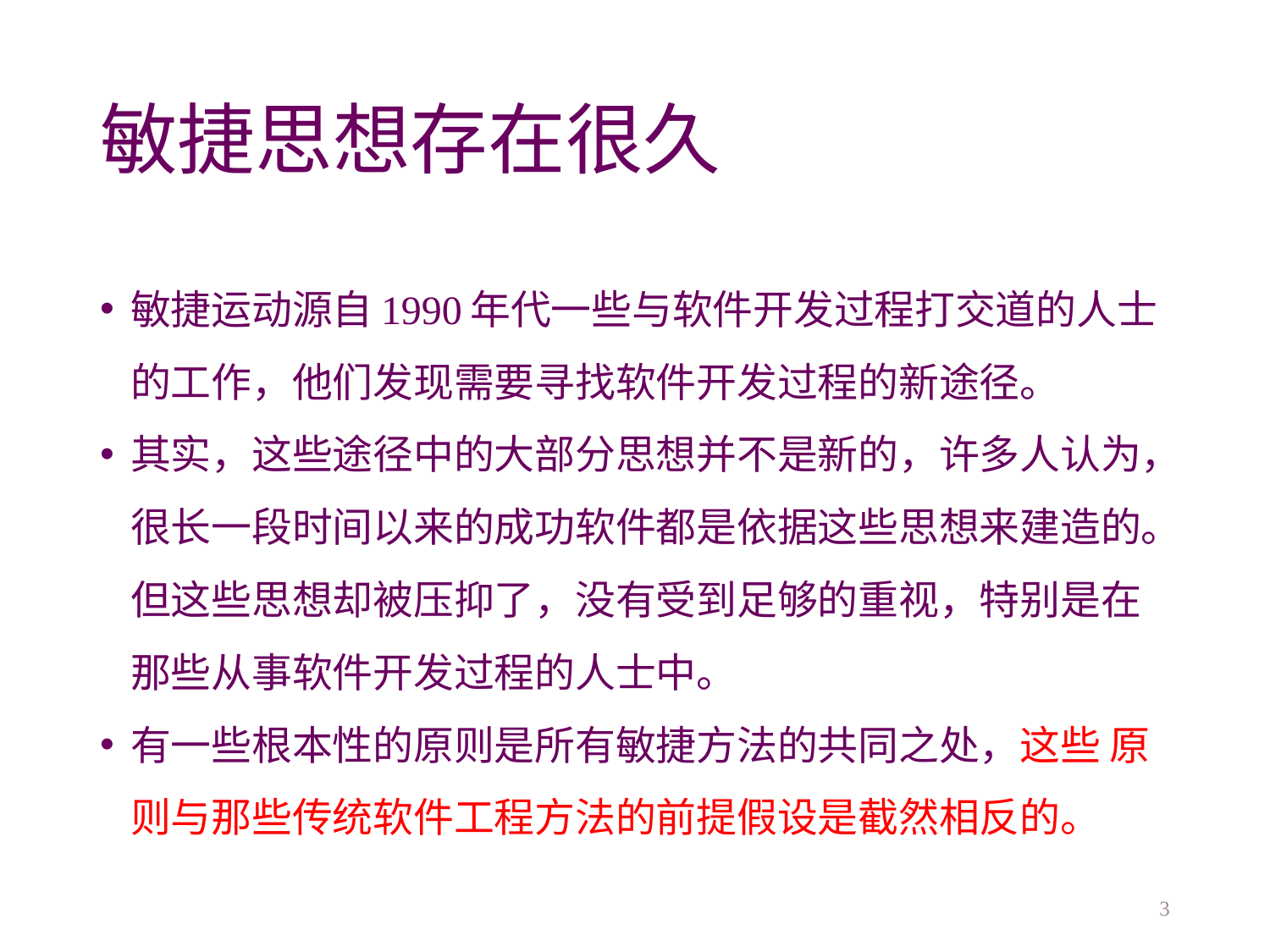

# 敏捷思想存在很久
敏捷运动源自1990年代一些与软件开发过程打交道的人士的工作，他们发现需要寻找软件开发过程的新途径。
其实，这些途径中的大部分思想并不是新的，许多人认为，很长一段时间以来的成功软件都是依据这些思想来建造的。但这些思想却被压抑了，没有受到足够的重视，特别是在那些从事软件开发过程的人士中。
有一些根本性的原则是所有敏捷方法的共同之处，这些 原则与那些传统软件工程方法的前提假设是截然相反的。

3